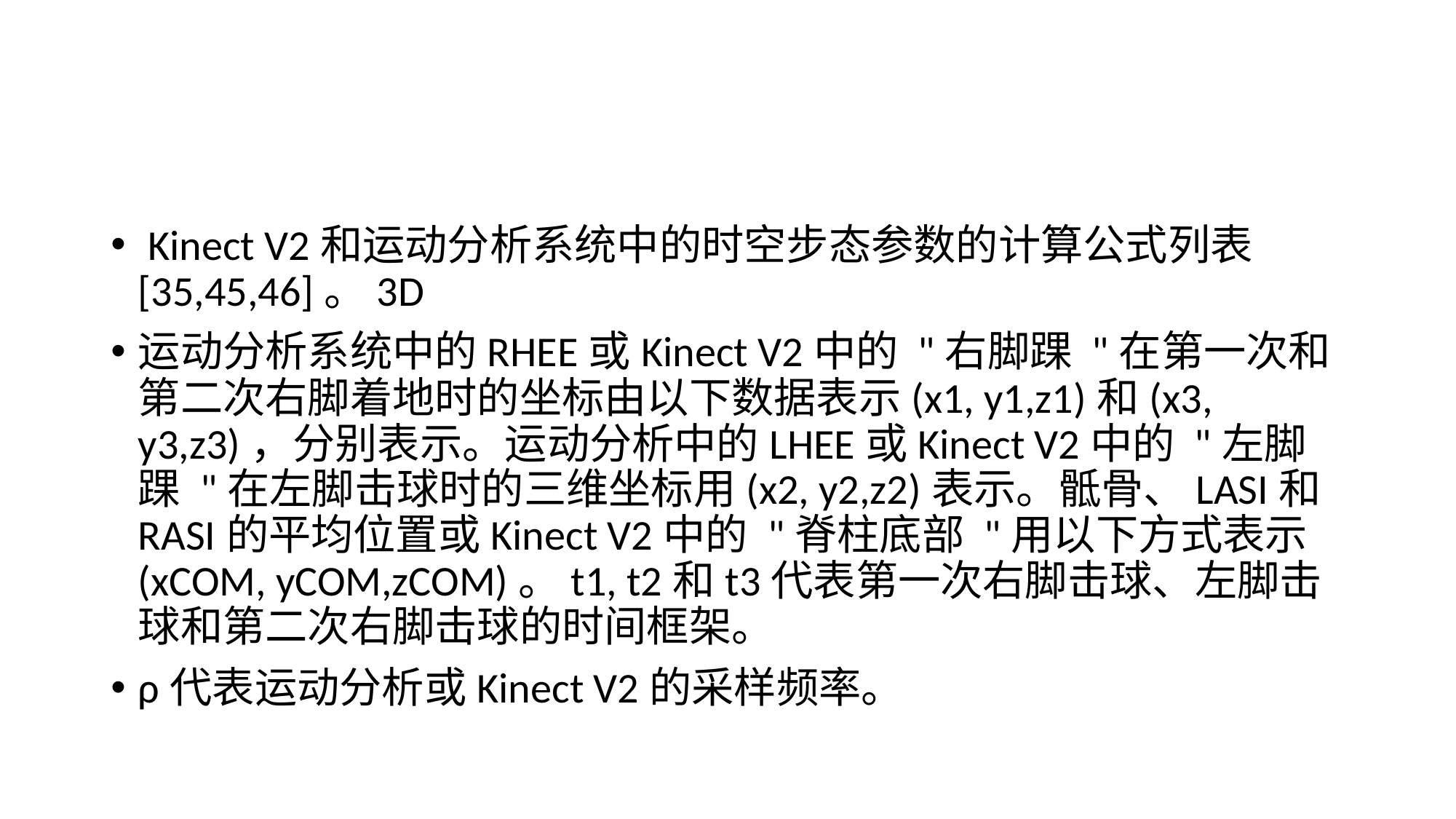

#
 Kinect V2和运动分析系统中的时空步态参数的计算公式列表[35,45,46]。3D
运动分析系统中的RHEE或Kinect V2中的 "右脚踝 "在第一次和第二次右脚着地时的坐标由以下数据表示(x1, y1,z1)和(x3, y3,z3)，分别表示。运动分析中的LHEE或Kinect V2中的 "左脚踝 "在左脚击球时的三维坐标用(x2, y2,z2)表示。骶骨、LASI和RASI的平均位置或Kinect V2中的 "脊柱底部 "用以下方式表示(xCOM, yCOM,zCOM)。t1, t2和t3代表第一次右脚击球、左脚击球和第二次右脚击球的时间框架。
ρ代表运动分析或Kinect V2的采样频率。